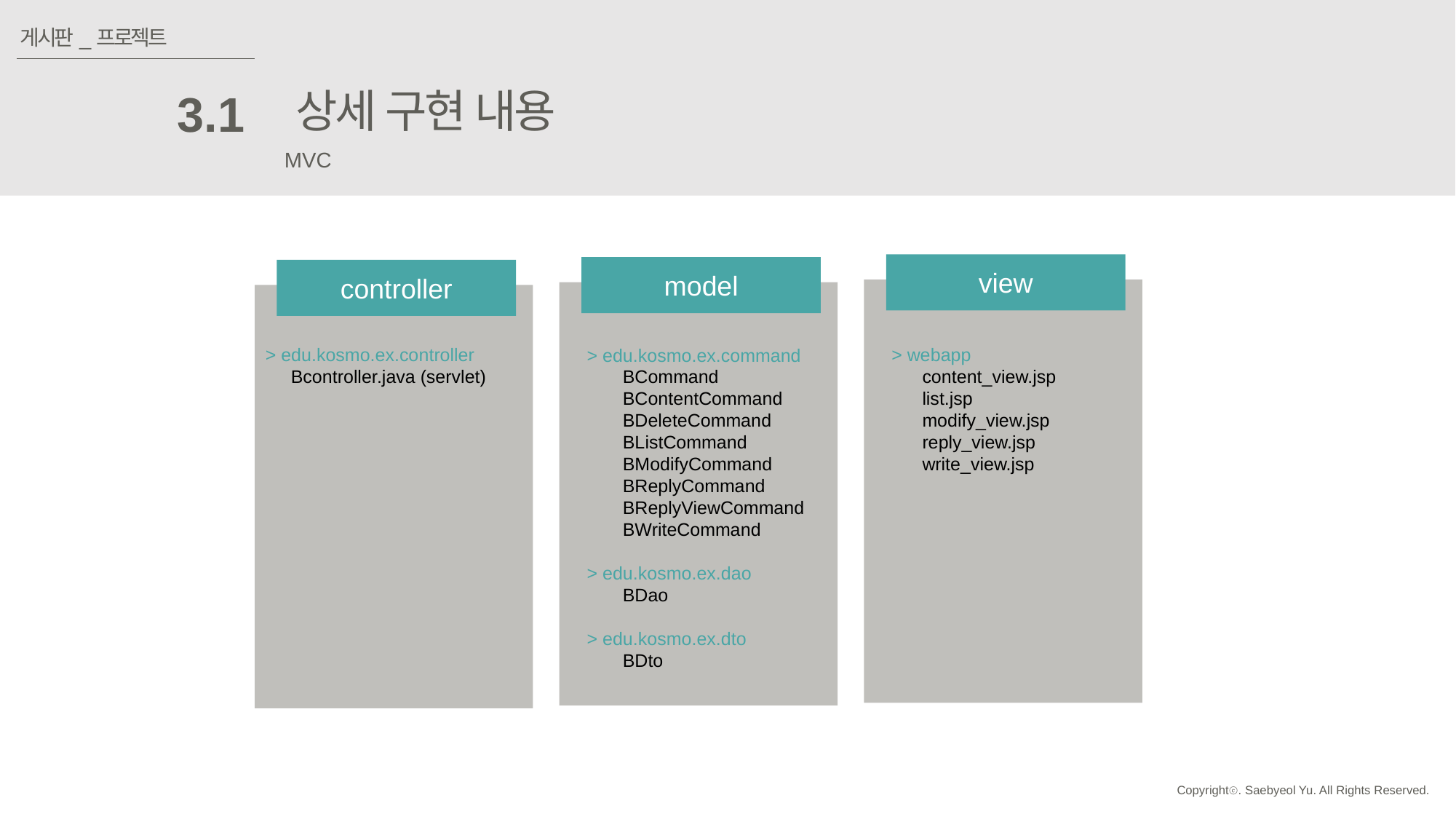

게시판_프로젝트
상세 구현 내용
3.1
MVC
view
model
controller

> edu.kosmo.ex.controller
     Bcontroller.java (servlet)
> edu.kosmo.ex.command
       BCommand
       BContentCommand
       BDeleteCommand
       BListCommand
       BModifyCommand
       BReplyCommand
       BReplyViewCommand
       BWriteCommand

> edu.kosmo.ex.dao
       BDao

> edu.kosmo.ex.dto
       BDto
> webapp
      content_view.jsp
      list.jsp
      modify_view.jsp
      reply_view.jsp
      write_view.jsp